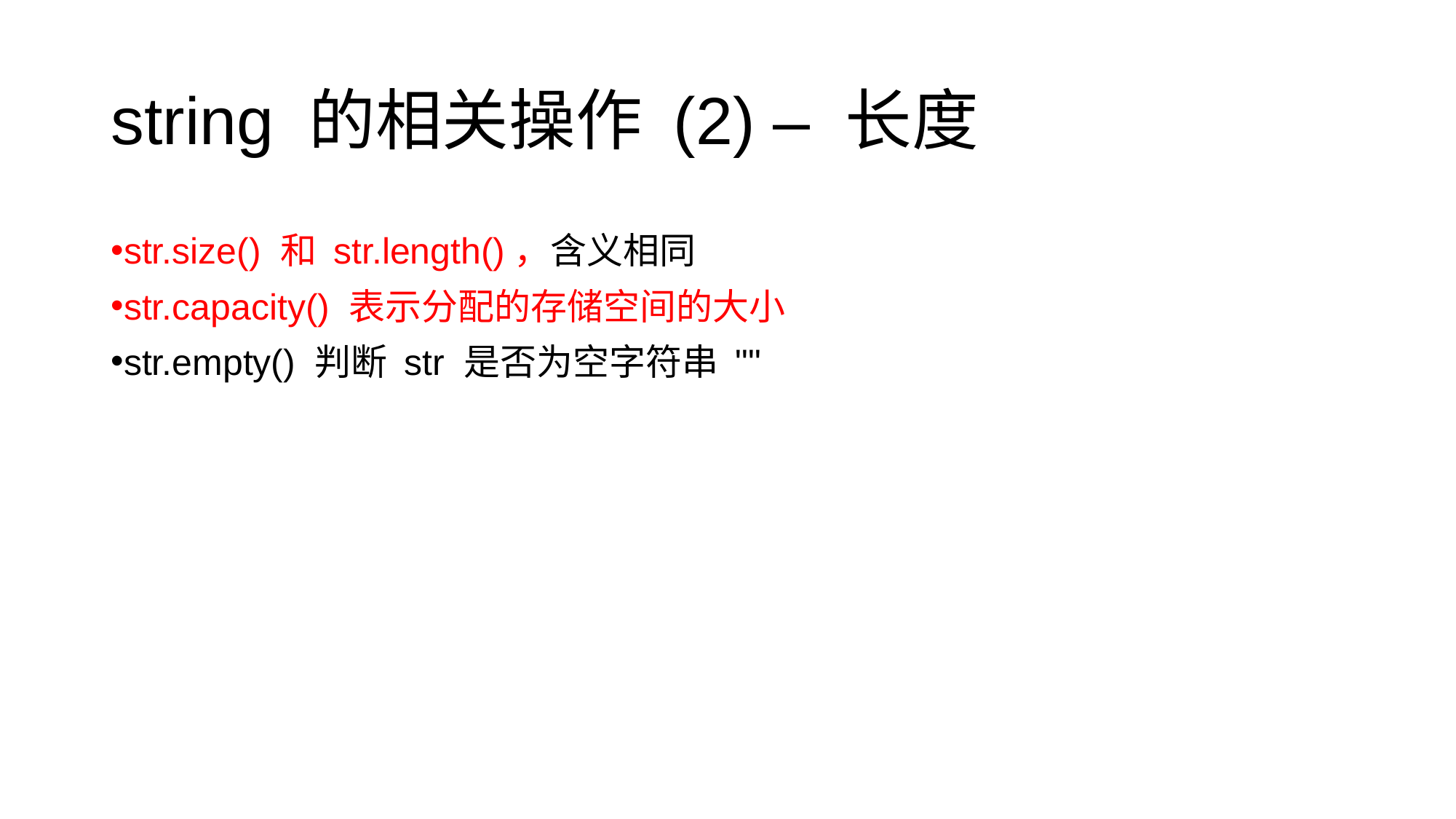

# string 的相关操作 (2) – 长度
str.size() 和 str.length()，含义相同
str.capacity() 表示分配的存储空间的大小
str.empty() 判断 str 是否为空字符串 ""